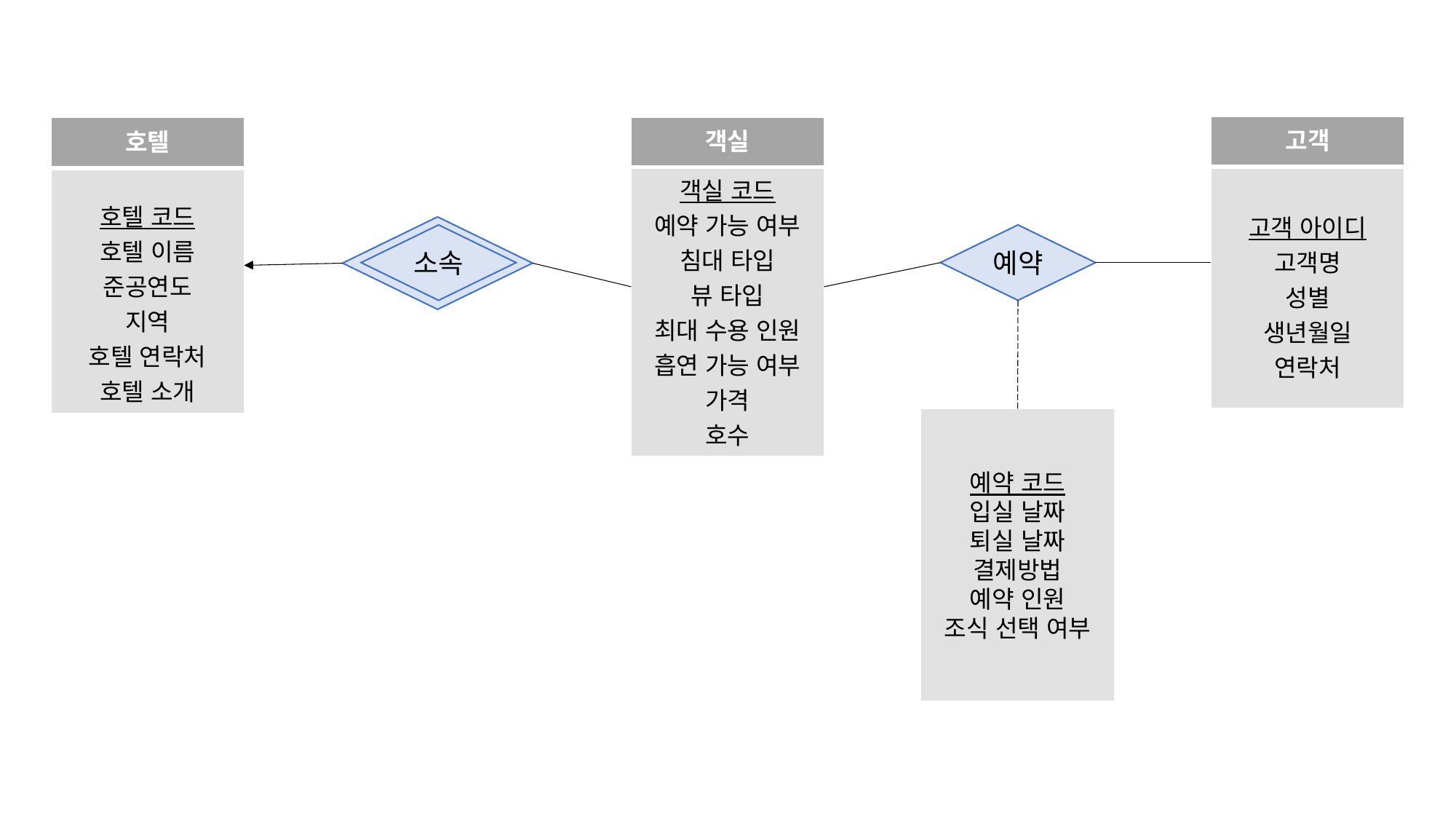

| 고객 |
| --- |
| 고객 아이디 고객명 성별 생년월일 연락처 |
| 호텔 |
| --- |
| 호텔 코드 호텔 이름 준공연도 지역 호텔 연락처 호텔 소개 |
| 객실 |
| --- |
| 객실 코드 예약 가능 여부 침대 타입 뷰 타입 최대 수용 인원 흡연 가능 여부 가격 호수 |
소속
예약
소속
예약 코드
입실 날짜
퇴실 날짜
결제방법
예약 인원
조식 선택 여부